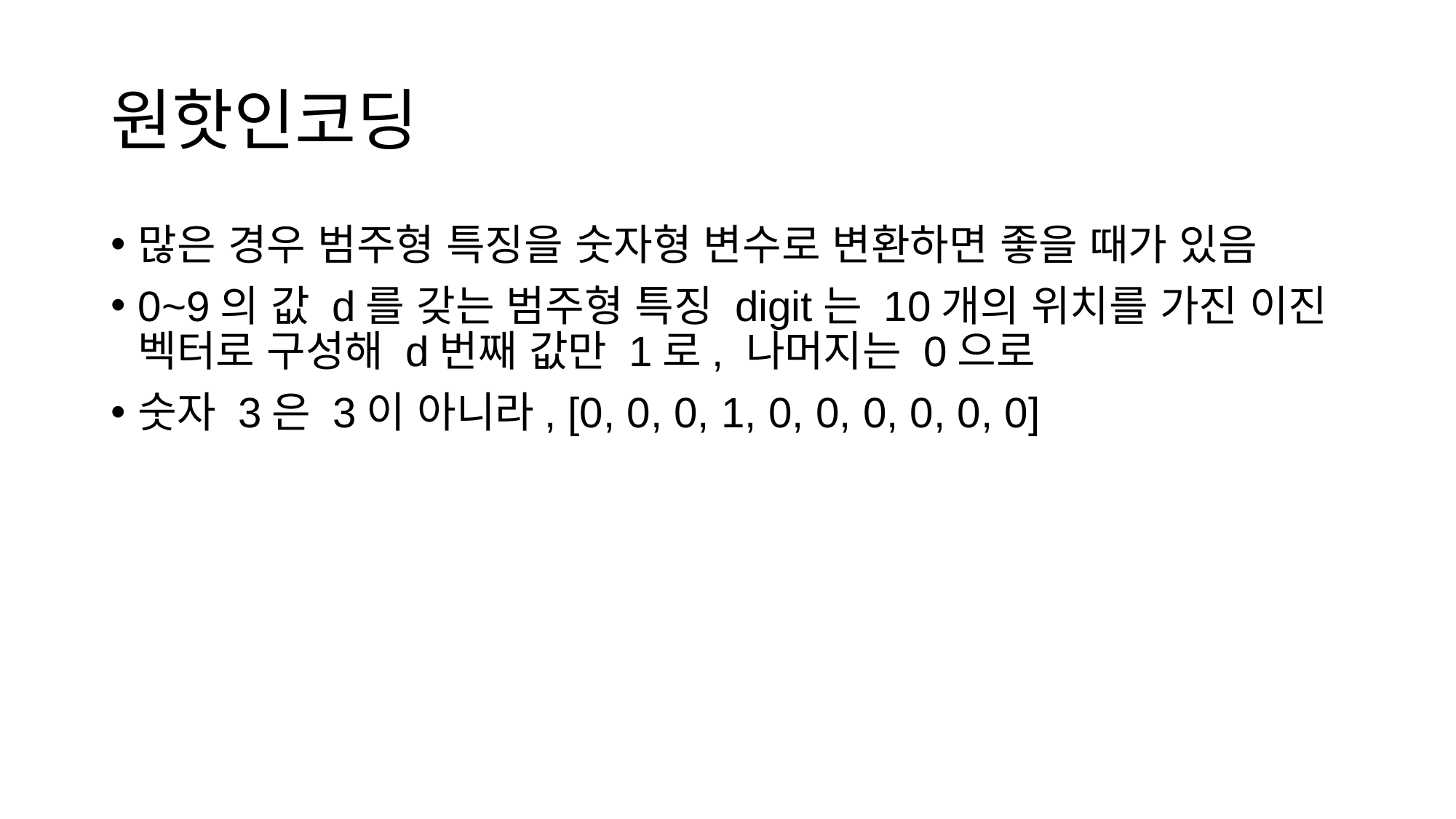

# 원핫인코딩
많은 경우 범주형 특징을 숫자형 변수로 변환하면 좋을 때가 있음
0~9의 값 d를 갖는 범주형 특징 digit는 10개의 위치를 가진 이진 벡터로 구성해 d번째 값만 1로, 나머지는 0으로
숫자 3은 3이 아니라, [0, 0, 0, 1, 0, 0, 0, 0, 0, 0]